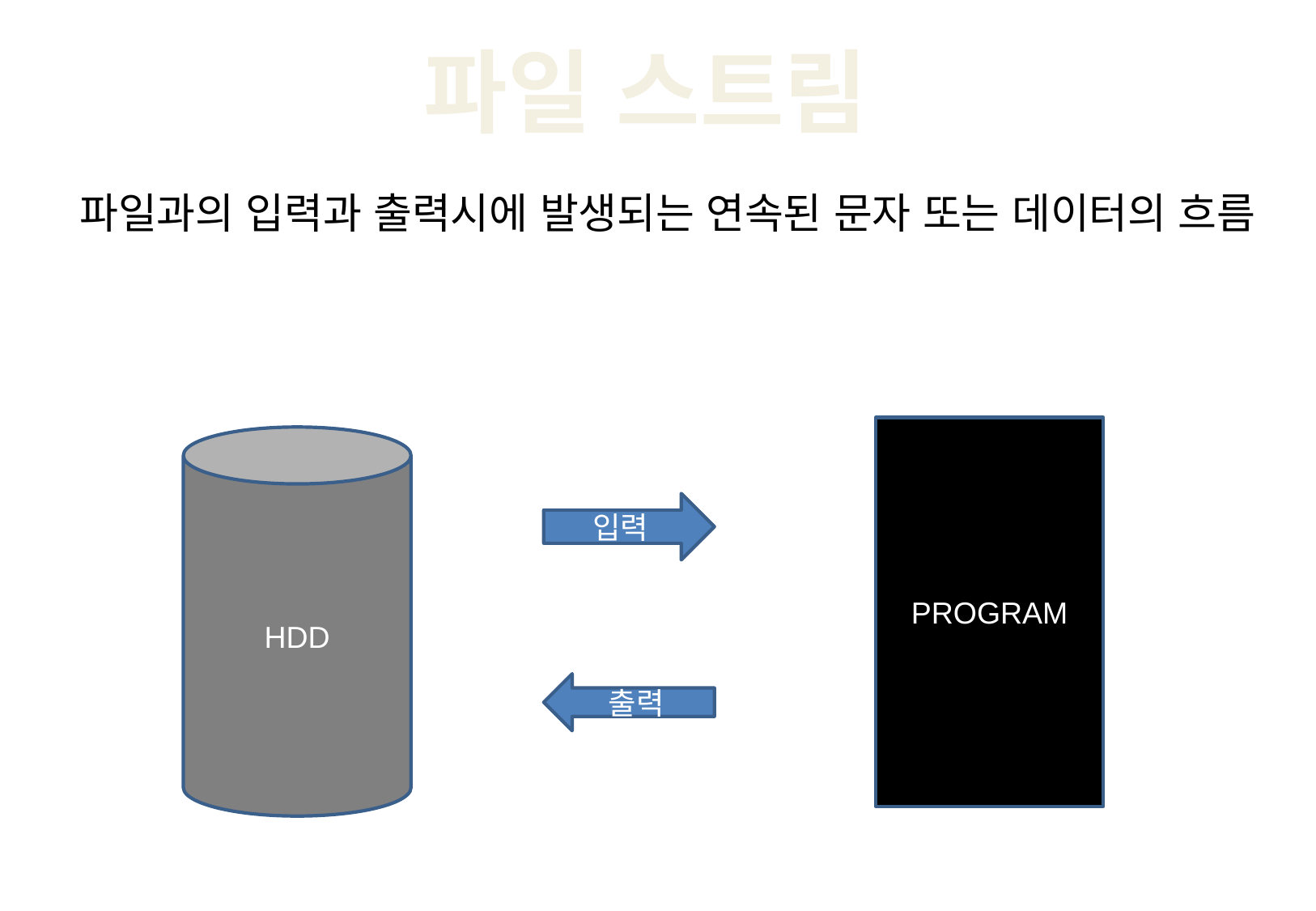

파일 스트림
파일과의 입력과 출력시에 발생되는 연속된 문자 또는 데이터의 흐름
PROGRAM
HDD
입력
출력